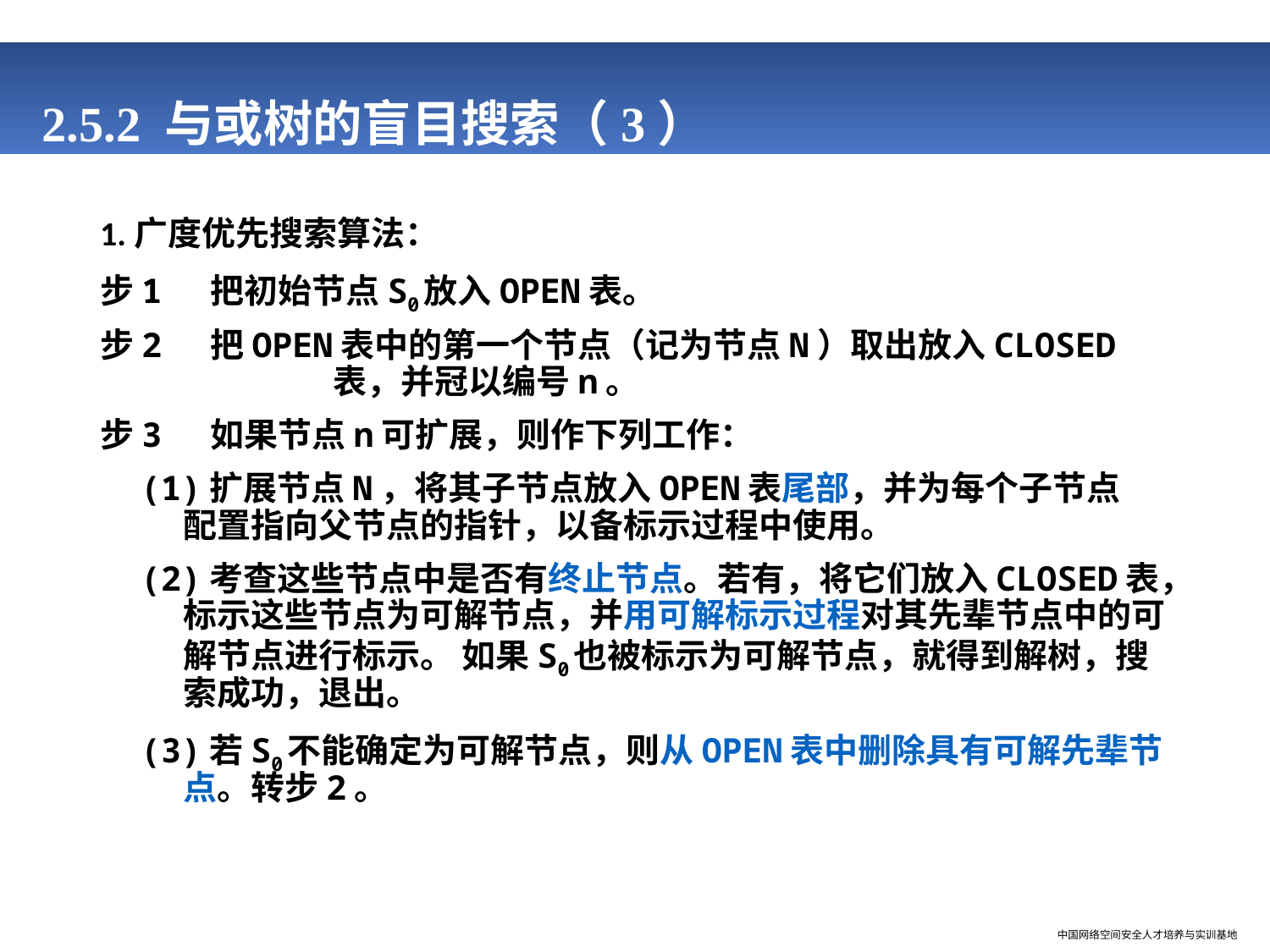

# 2.5.2 与或树的盲目搜索（3）
1.广度优先搜索算法：
步1  把初始节点S0放入OPEN表。
步2  把OPEN表中的第一个节点（记为节点N）取出放入CLOSED          表，并冠以编号n。
步3  如果节点n可扩展，则作下列工作：
  (1)扩展节点N，将其子节点放入OPEN表尾部，并为每个子节点     配置指向父节点的指针，以备标示过程中使用。
  (2)考查这些节点中是否有终止节点。若有，将它们放入CLOSED表，标示这些节点为可解节点，并用可解标示过程对其先辈节点中的可解节点进行标示。 如果S0也被标示为可解节点，就得到解树，搜索成功，退出。
  (3)若S0不能确定为可解节点，则从OPEN表中删除具有可解先辈节点。转步2。